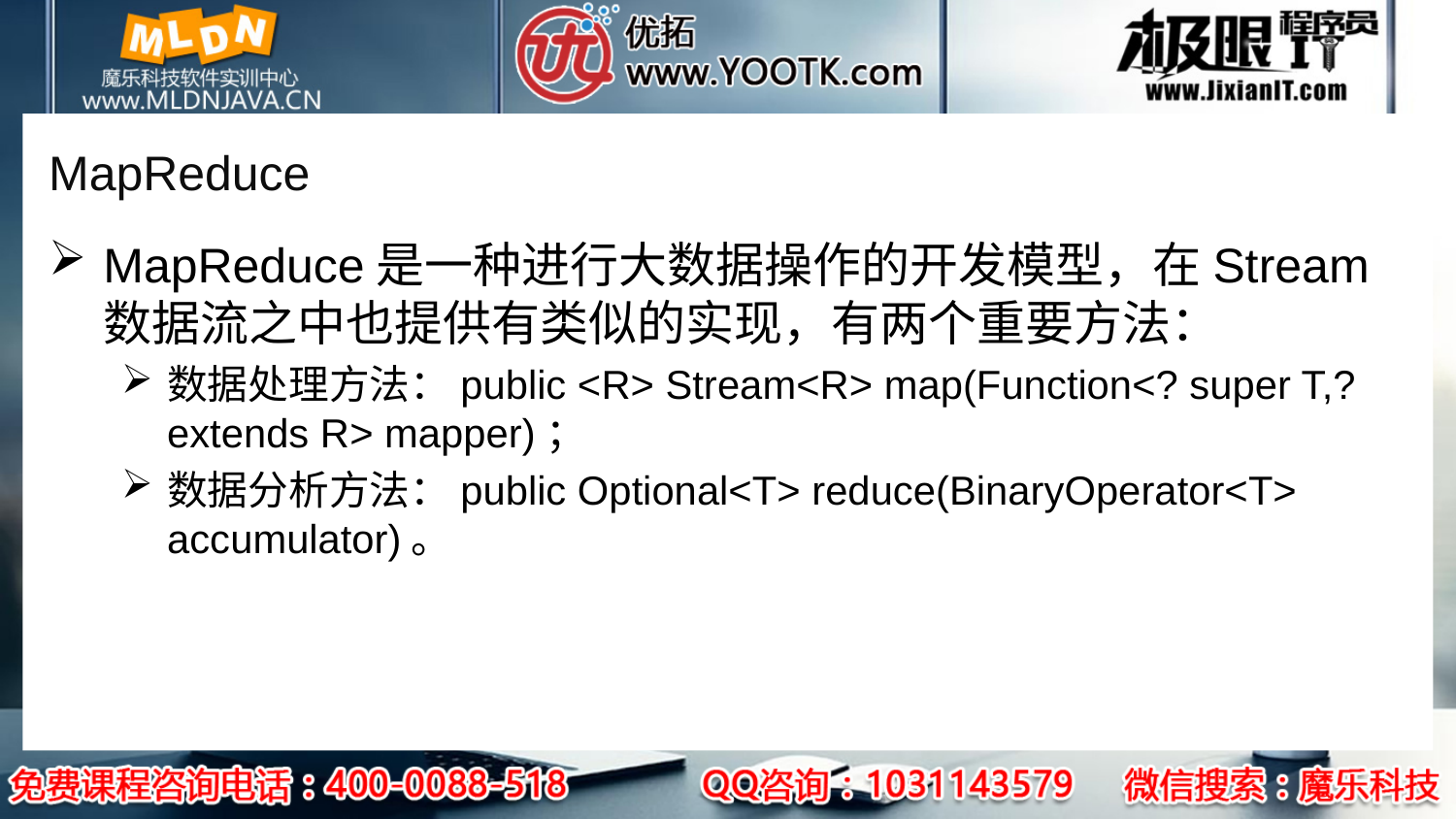

# MapReduce
MapReduce是一种进行大数据操作的开发模型，在Stream数据流之中也提供有类似的实现，有两个重要方法：
数据处理方法：public <R> Stream<R> map(Function<? super T,? extends R> mapper)；
数据分析方法：public Optional<T> reduce(BinaryOperator<T> accumulator)。